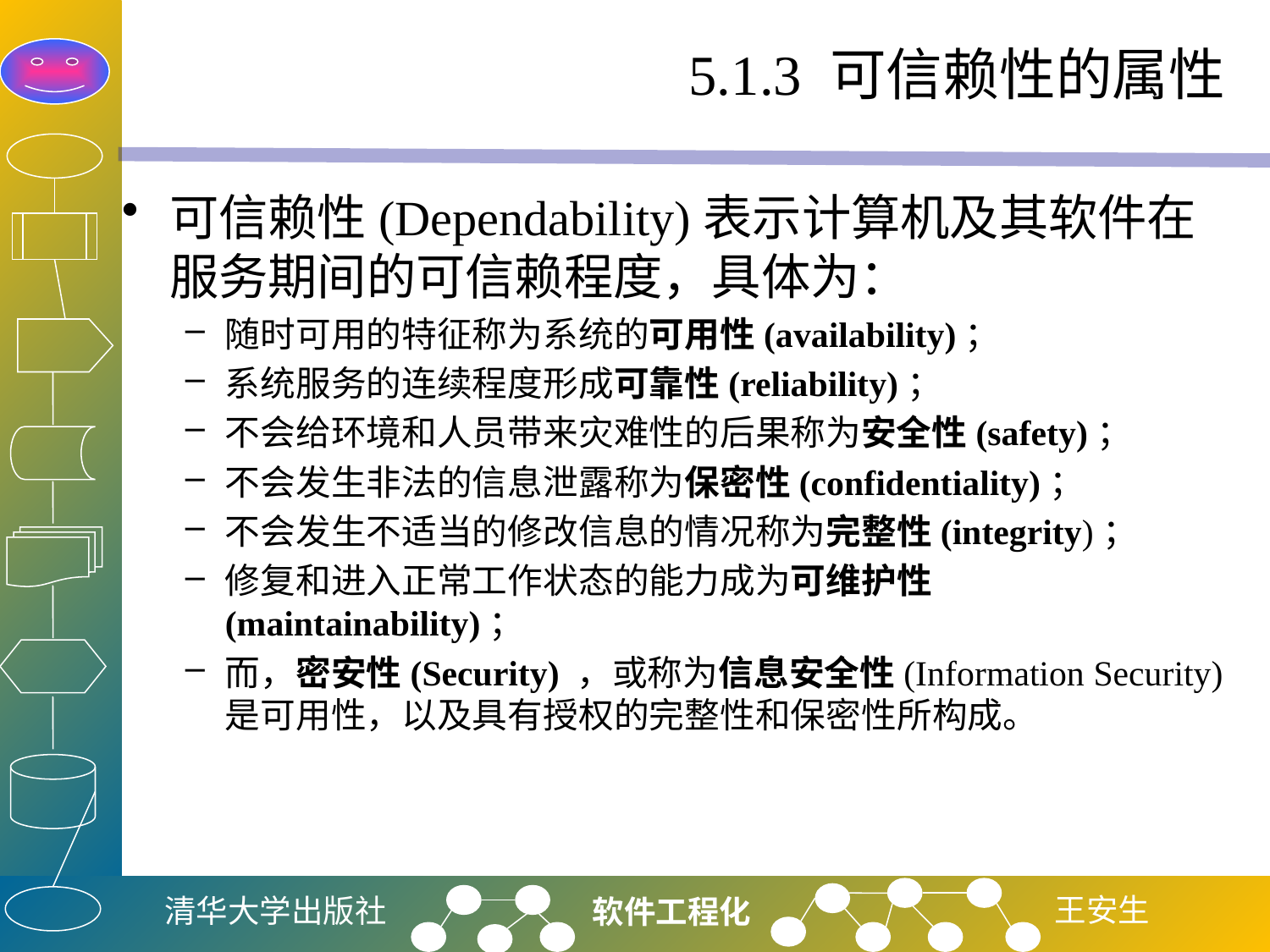

# 5.1.3 可信赖性的属性
可信赖性(Dependability)表示计算机及其软件在服务期间的可信赖程度，具体为：
随时可用的特征称为系统的可用性(availability)；
系统服务的连续程度形成可靠性(reliability)；
不会给环境和人员带来灾难性的后果称为安全性(safety)；
不会发生非法的信息泄露称为保密性(confidentiality)；
不会发生不适当的修改信息的情况称为完整性(integrity)；
修复和进入正常工作状态的能力成为可维护性(maintainability)；
而，密安性(Security) ，或称为信息安全性(Information Security)是可用性，以及具有授权的完整性和保密性所构成。